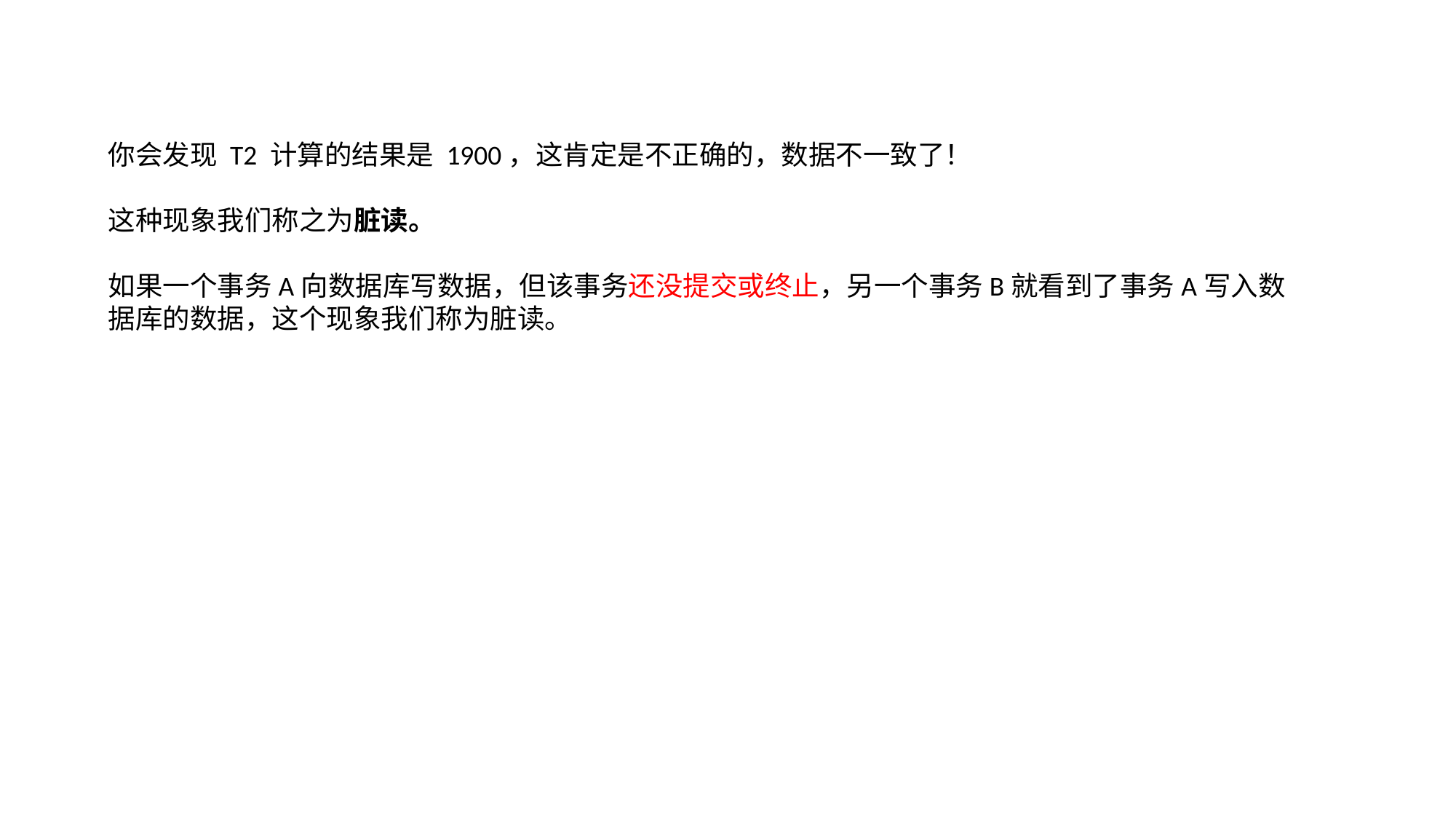

你会发现 T2 计算的结果是 1900，这肯定是不正确的，数据不一致了！

这种现象我们称之为脏读。

如果一个事务A向数据库写数据，但该事务还没提交或终止，另一个事务B就看到了事务A写入数据库的数据，这个现象我们称为脏读。